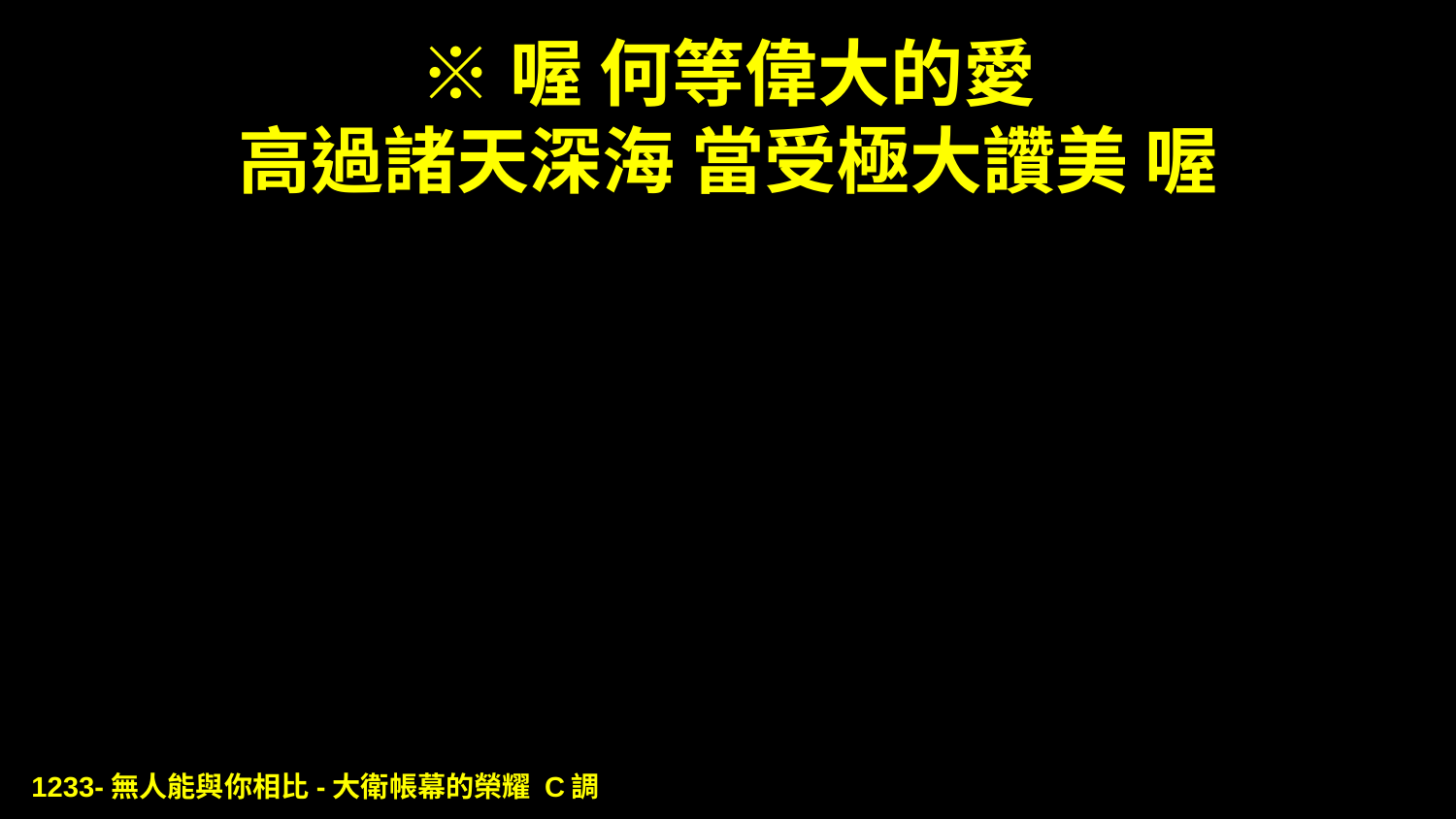

# ※喔 何等偉大的愛 高過諸天深海 當受極大讚美 喔
1233-無人能與你相比-大衛帳幕的榮耀 C調